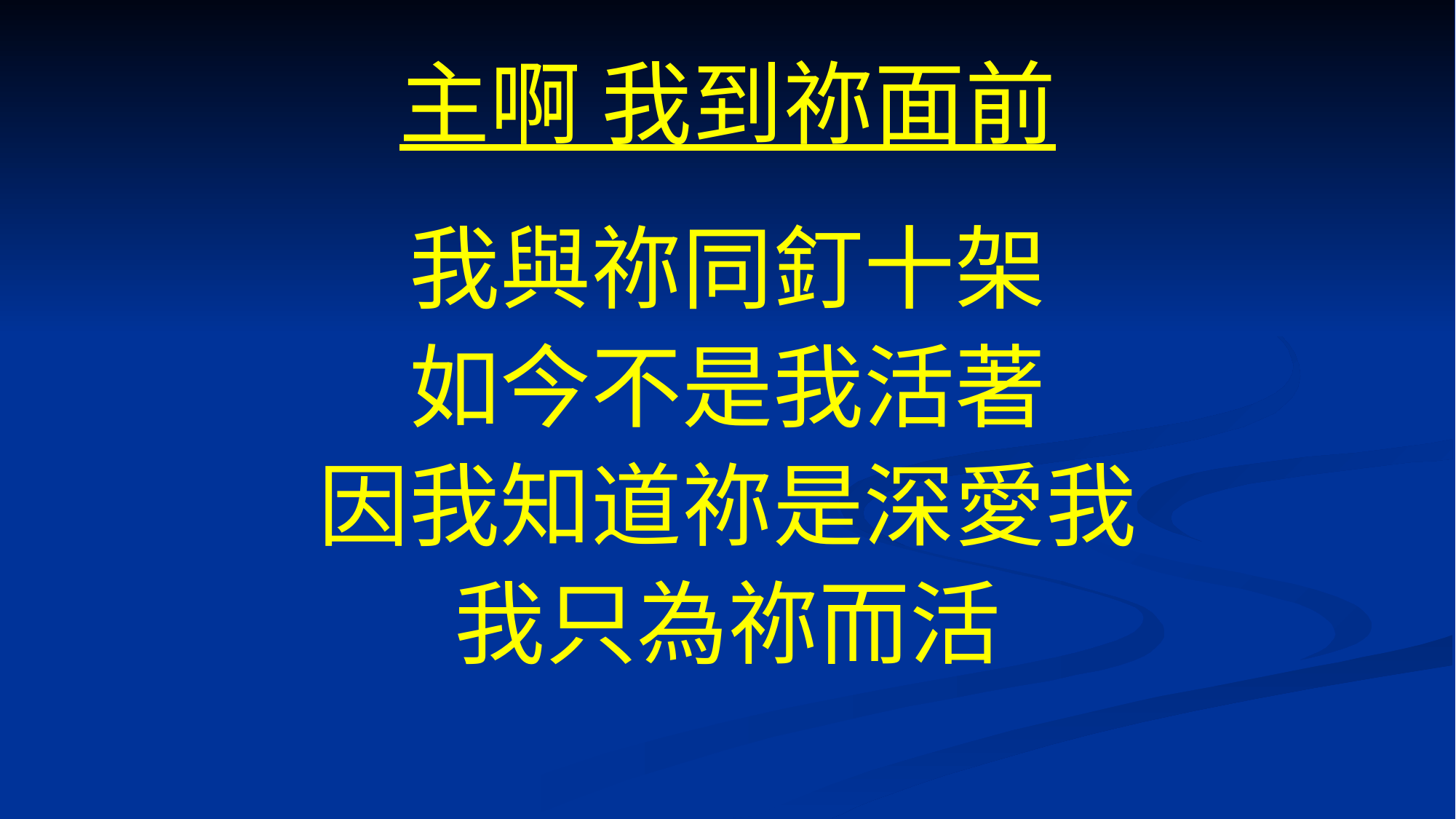

# 主啊 我到祢面前
我與祢同釘十架
如今不是我活著
因我知道祢是深愛我
我只為祢而活